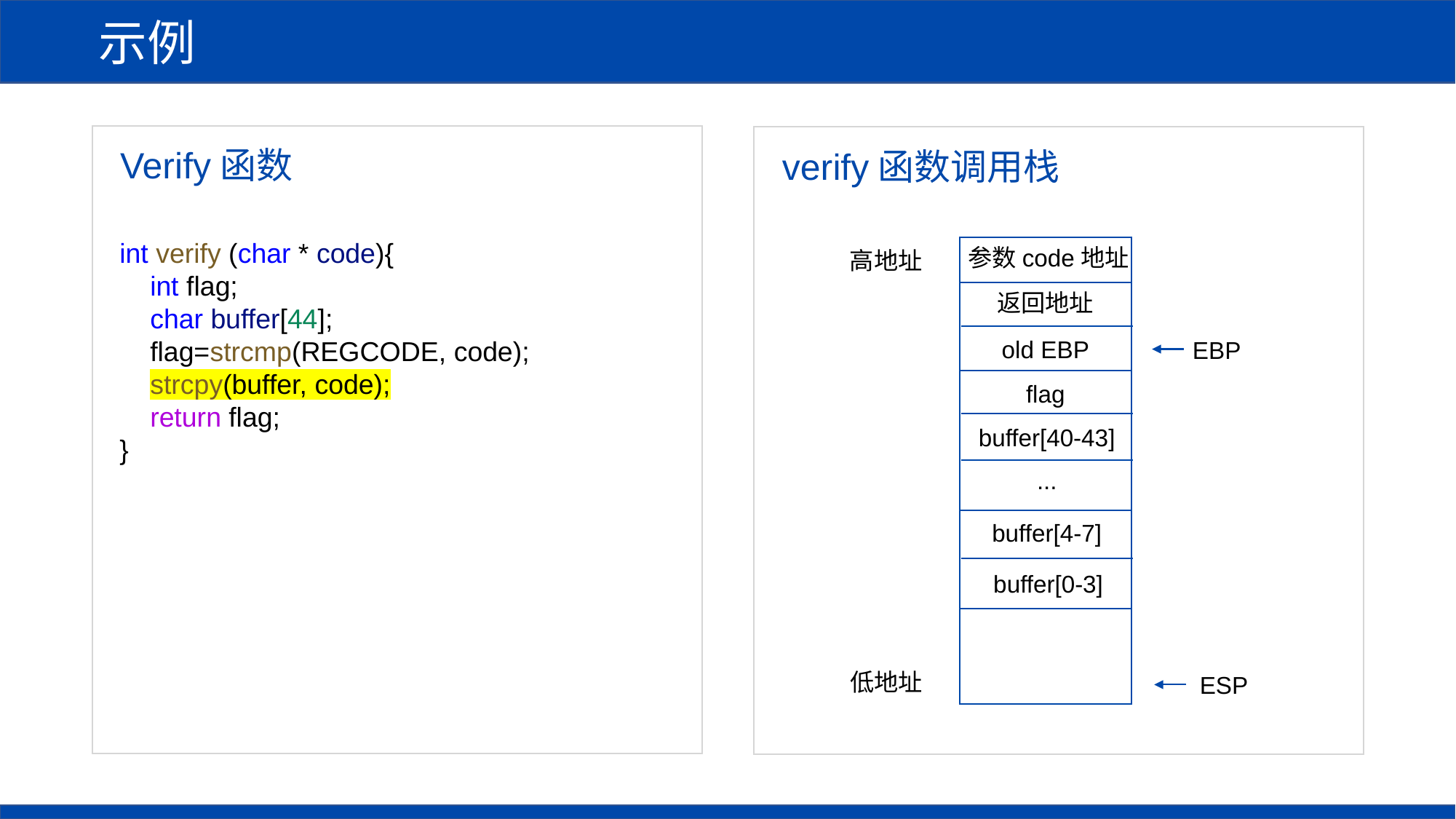

示例

Verify函数
verify函数调用栈
int verify (char * code){
    int flag;
    char buffer[44];
    flag=strcmp(REGCODE, code);
    strcpy(buffer, code);
    return flag;
}

参数code地址

高地址
返回地址
old EBP
EBP
flag
buffer[40-43]
...
buffer[4-7]
buffer[0-3]
低地址
ESP